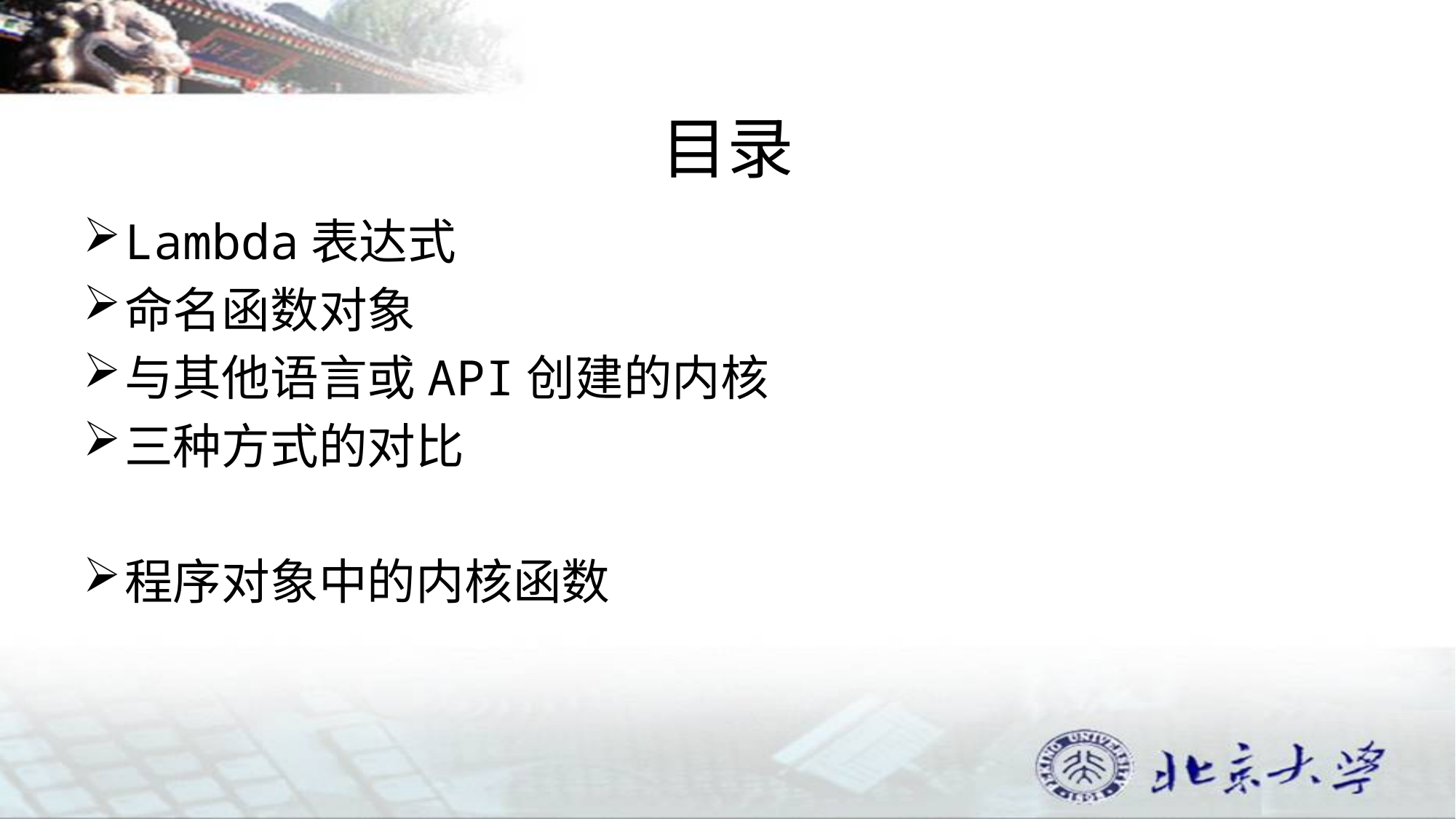

# 目录
Lambda表达式
命名函数对象
与其他语言或API创建的内核
三种方式的对比

程序对象中的内核函数